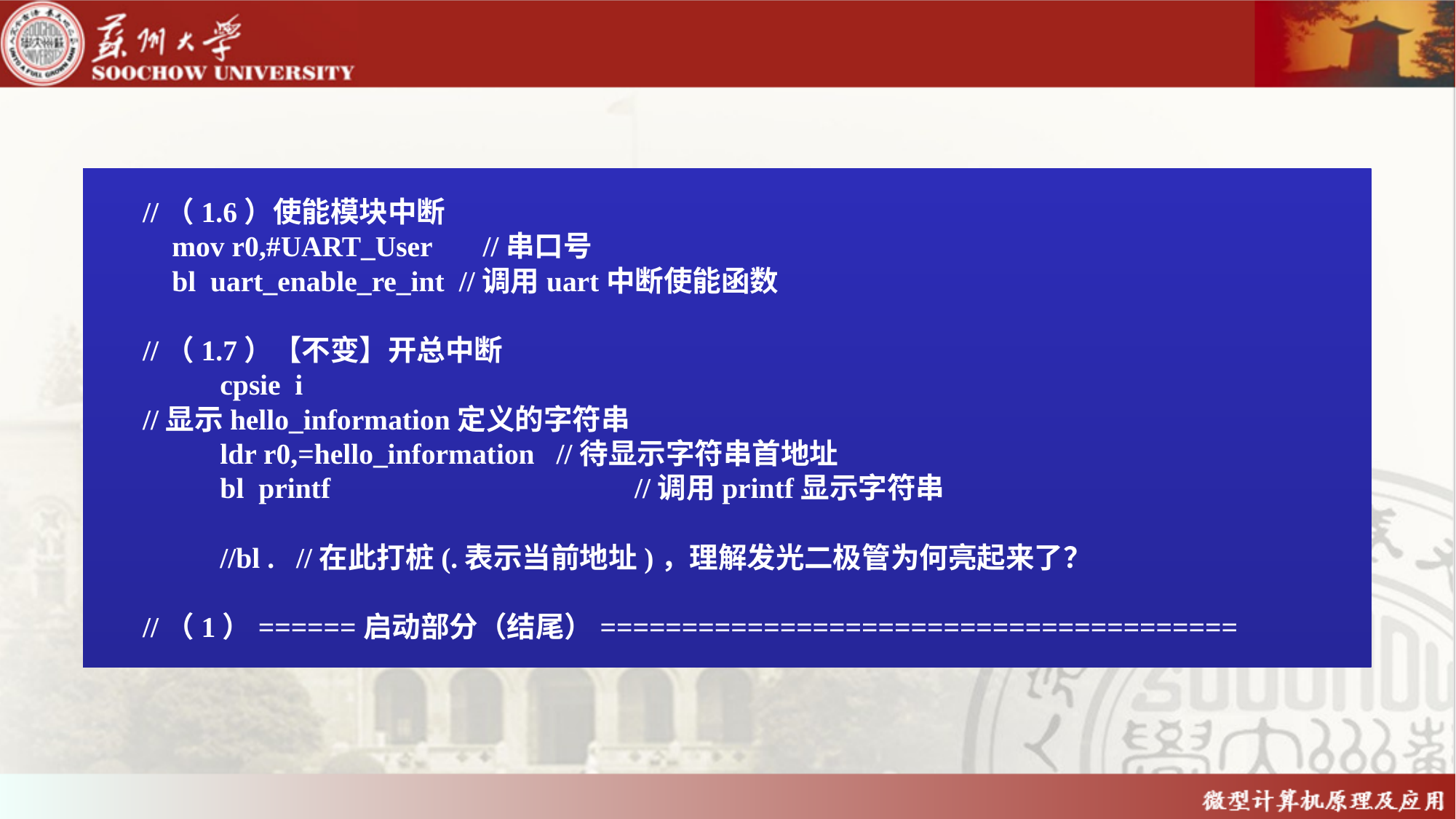

//（1.6）使能模块中断
    mov r0,#UART_User       //串口号
    bl  uart_enable_re_int  //调用uart中断使能函数

//（1.7）【不变】开总中断
	cpsie  i
//显示hello_information定义的字符串
	ldr r0,=hello_information   //待显示字符串首地址
	bl  printf		            //调用printf显示字符串

	//bl .   //在此打桩(.表示当前地址)，理解发光二极管为何亮起来了？

//（1）======启动部分（结尾）=======================================